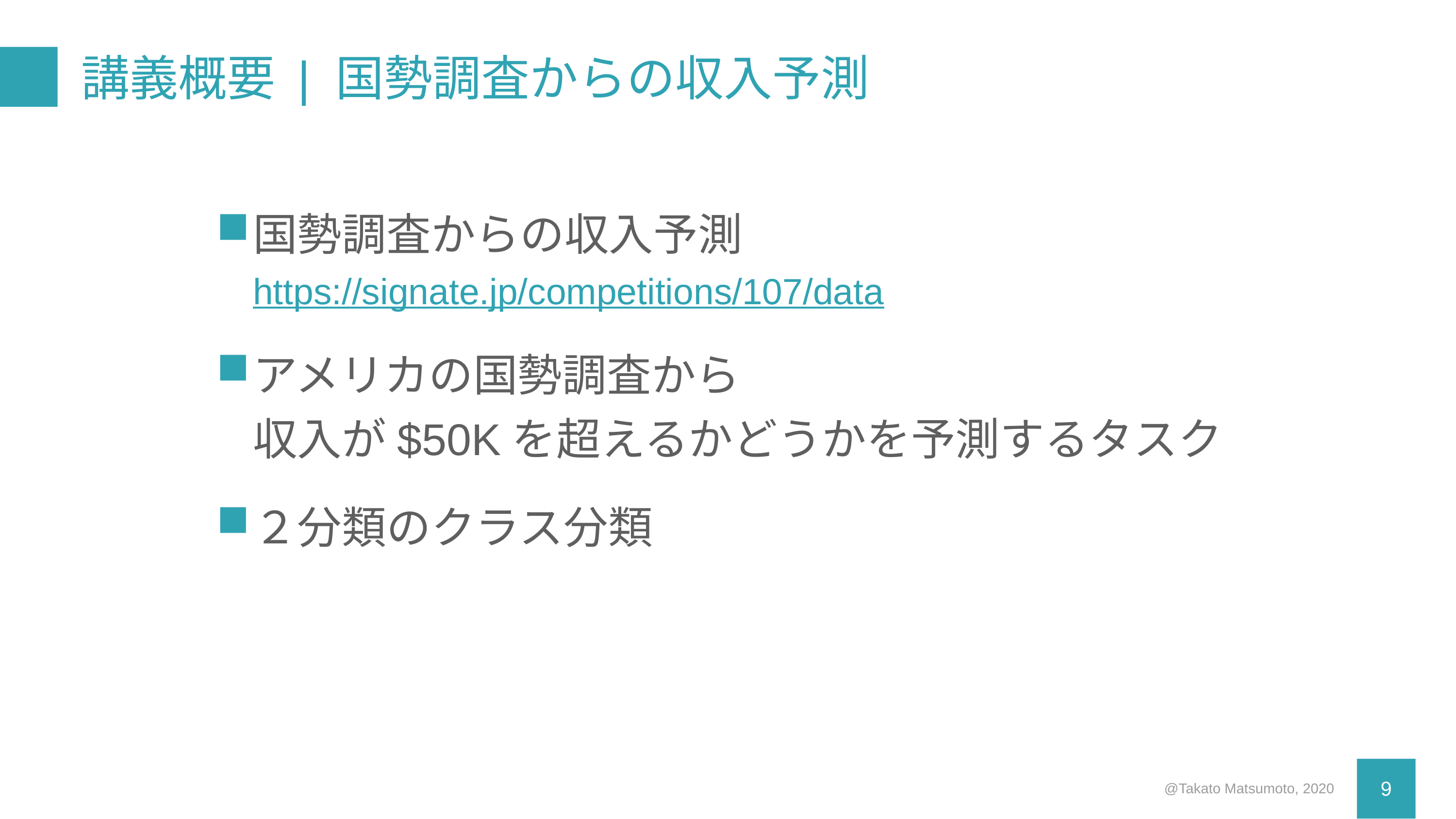

# 講義概要 | 国勢調査からの収入予測
国勢調査からの収入予測 https://signate.jp/competitions/107/data
アメリカの国勢調査から
収入が$50Kを超えるかどうかを予測するタスク
２分類のクラス分類
@Takato Matsumoto, 2020
9